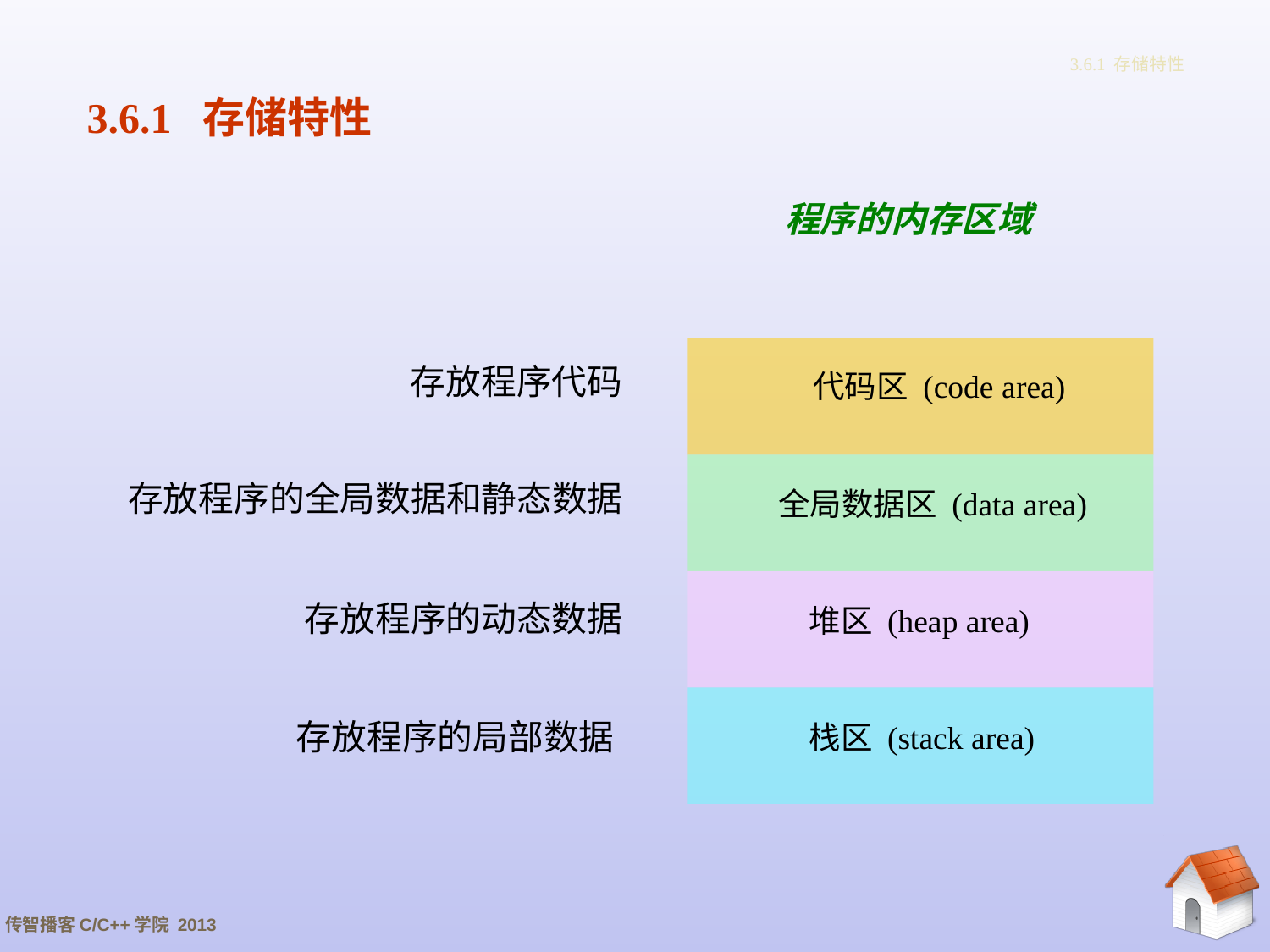

# 3.6.1 存储特性
3.6.1  存储特性
程序的内存区域

代码区 (code area)
存放程序代码

全局数据区 (data area)
存放程序的全局数据和静态数据

堆区 (heap area)
存放程序的动态数据

栈区 (stack area)
存放程序的局部数据